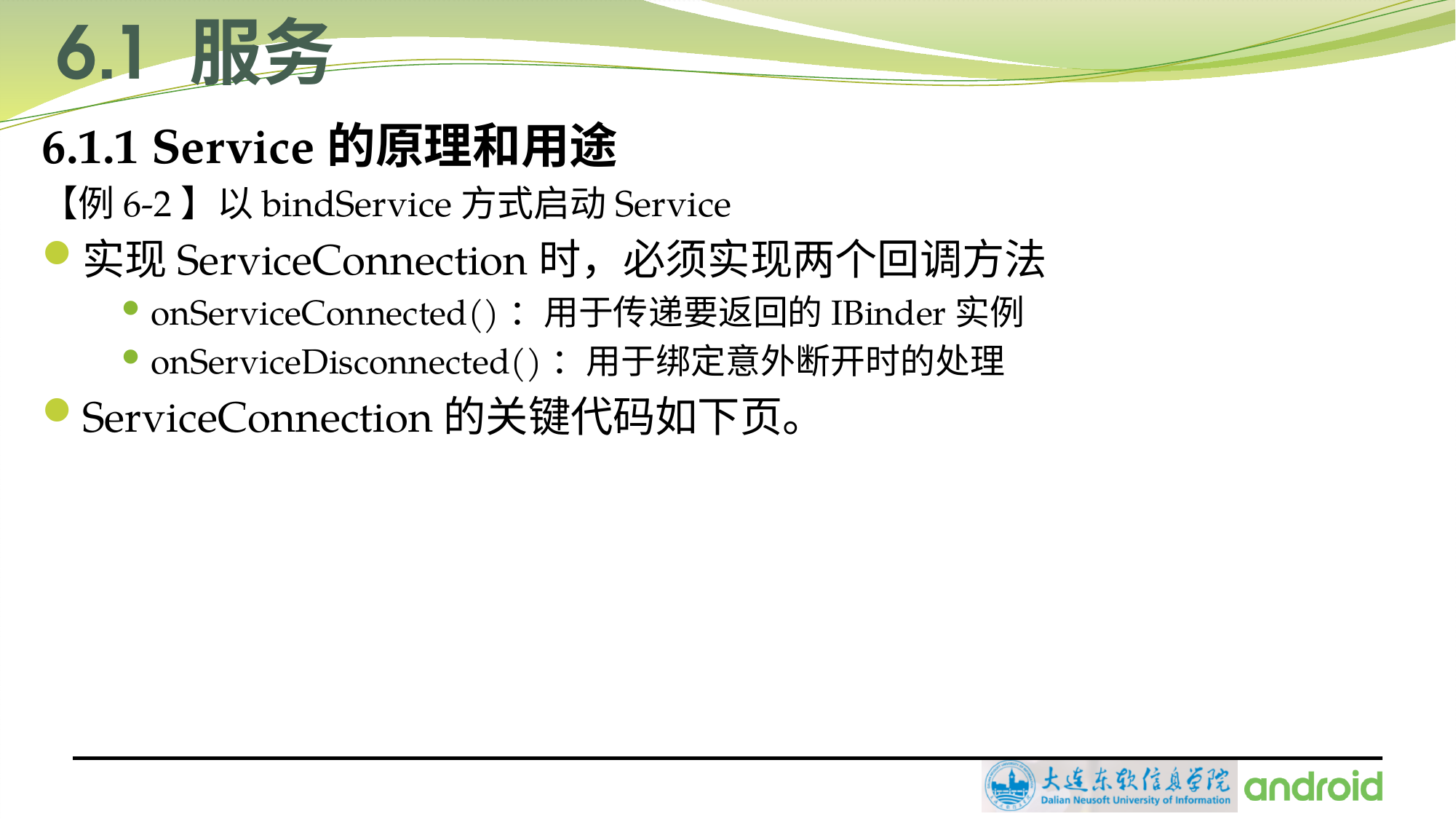

# 6.1 服务
6.1.1 Service的原理和用途
【例6-2】以bindService方式启动Service
实现ServiceConnection时，必须实现两个回调方法
onServiceConnected()：用于传递要返回的IBinder实例
onServiceDisconnected()：用于绑定意外断开时的处理
ServiceConnection的关键代码如下页。